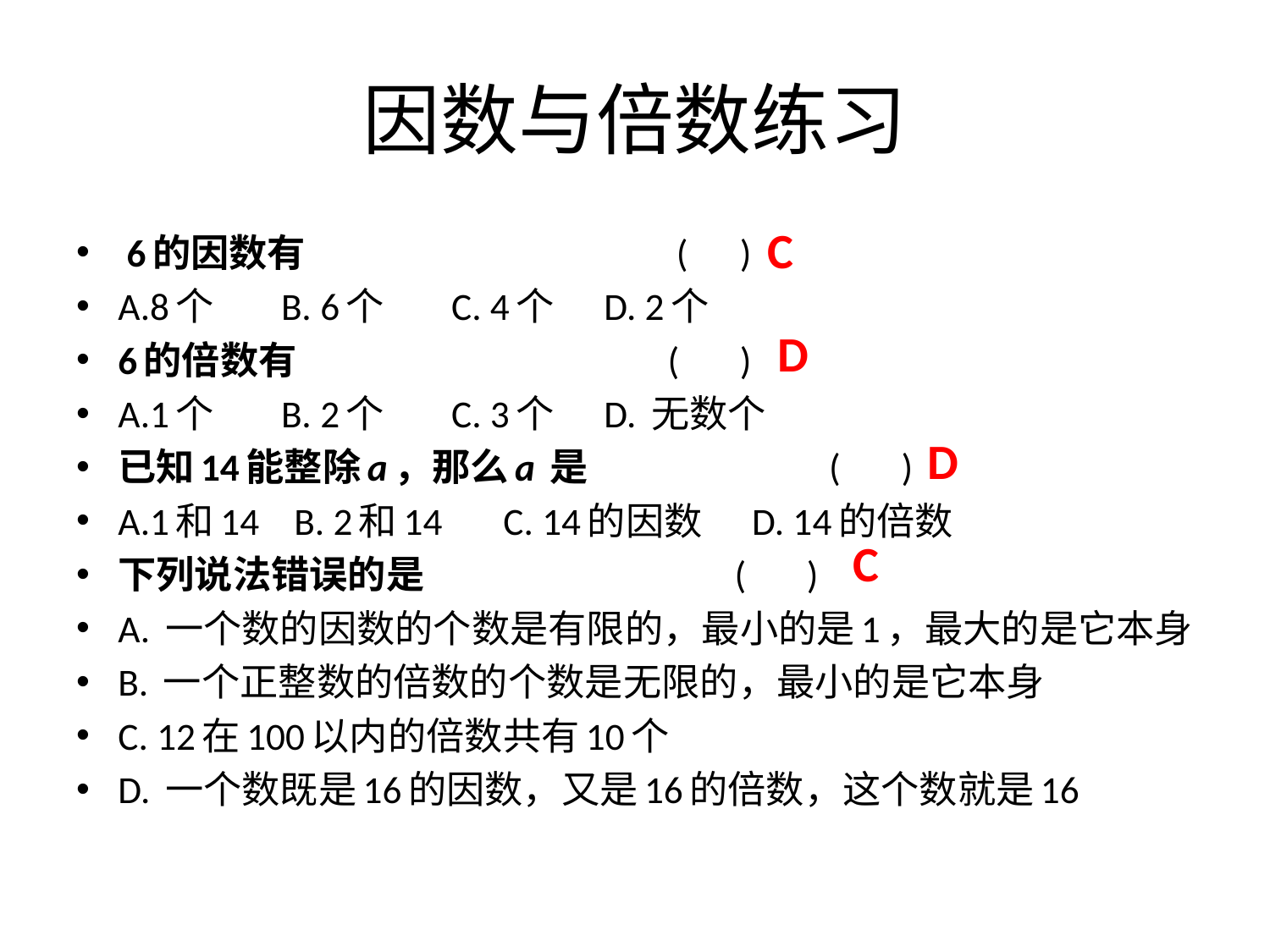

# 因数与倍数练习
C
 6的因数有                                          (      )
A.8个       B. 6个       C. 4个     D. 2个
6的倍数有                                          (       )
A.1个       B. 2个       C. 3个     D. 无数个
已知14能整除a，那么a 是                           (       )
A.1和14    B. 2和14       C. 14的因数     D. 14的倍数
下列说法错误的是                                   (       )
A. 一个数的因数的个数是有限的，最小的是1，最大的是它本身
B. 一个正整数的倍数的个数是无限的，最小的是它本身
C. 12在100以内的倍数共有10个
D. 一个数既是16的因数，又是16的倍数，这个数就是16

D
D
C